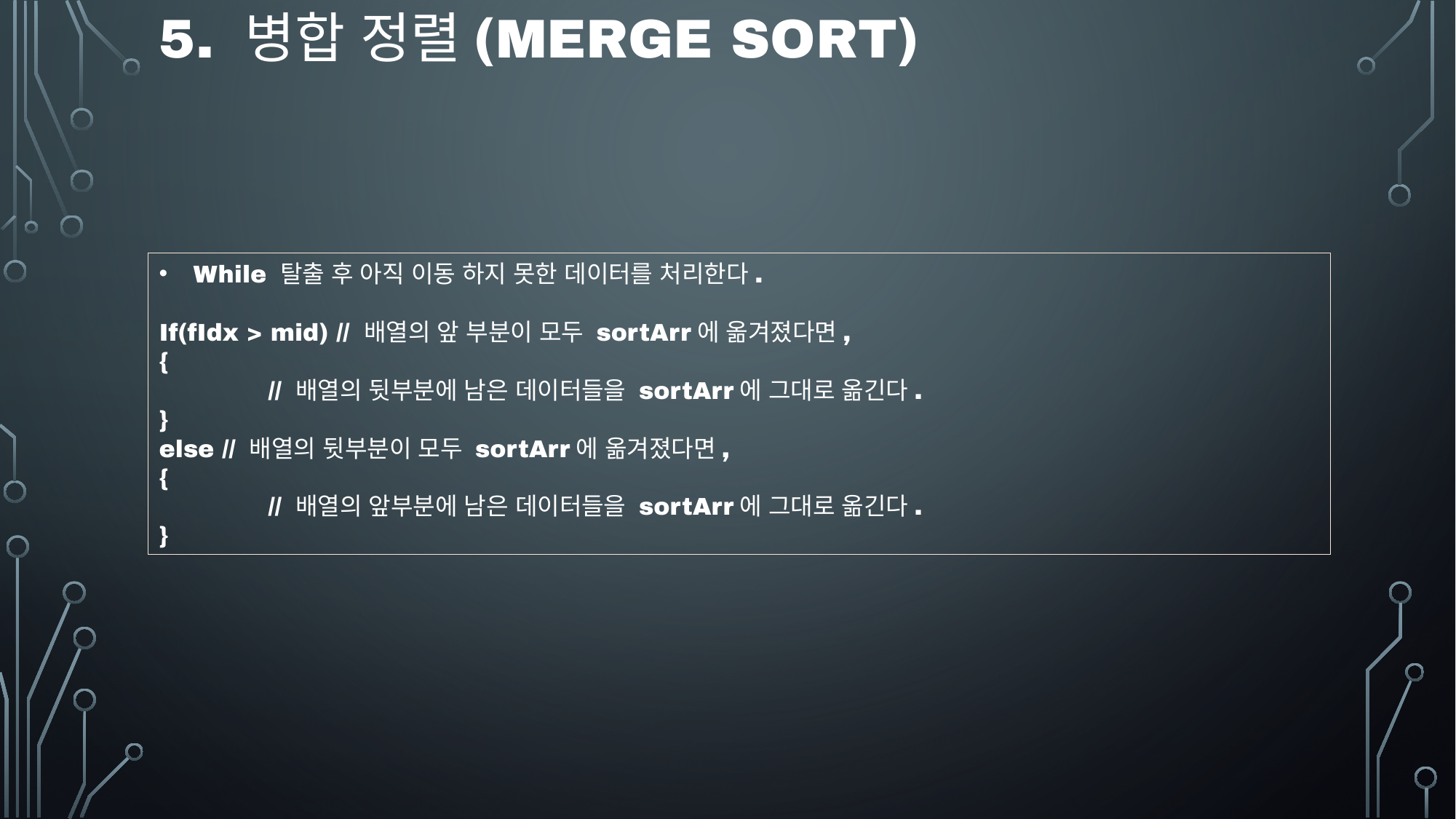

5. 병합 정렬(Merge Sort)
While 탈출 후 아직 이동 하지 못한 데이터를 처리한다.

If(fIdx > mid) // 배열의 앞 부분이 모두 sortArr에 옮겨졌다면,
{
	// 배열의 뒷부분에 남은 데이터들을 sortArr에 그대로 옮긴다.
}
else // 배열의 뒷부분이 모두 sortArr에 옮겨졌다면,
{
	// 배열의 앞부분에 남은 데이터들을 sortArr에 그대로 옮긴다.
}